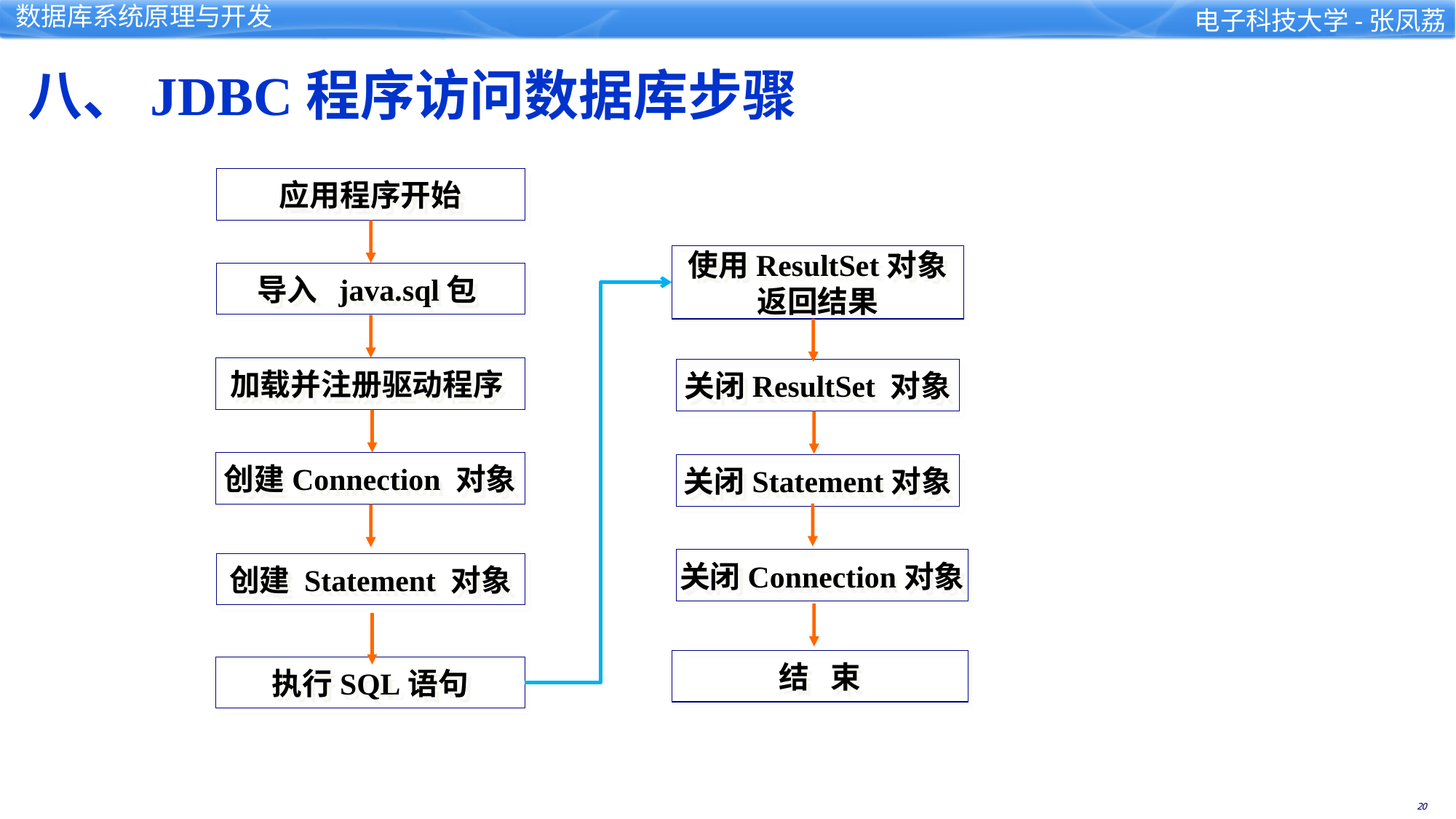

八、JDBC程序访问数据库步骤
应用程序开始

使用ResultSet对象
返回结果
导入  java.sql包

加载并注册驱动程序
关闭ResultSet 对象

创建Connection 对象
关闭Statement对象

关闭Connection对象
创建 Statement 对象

结   束
执行SQL语句